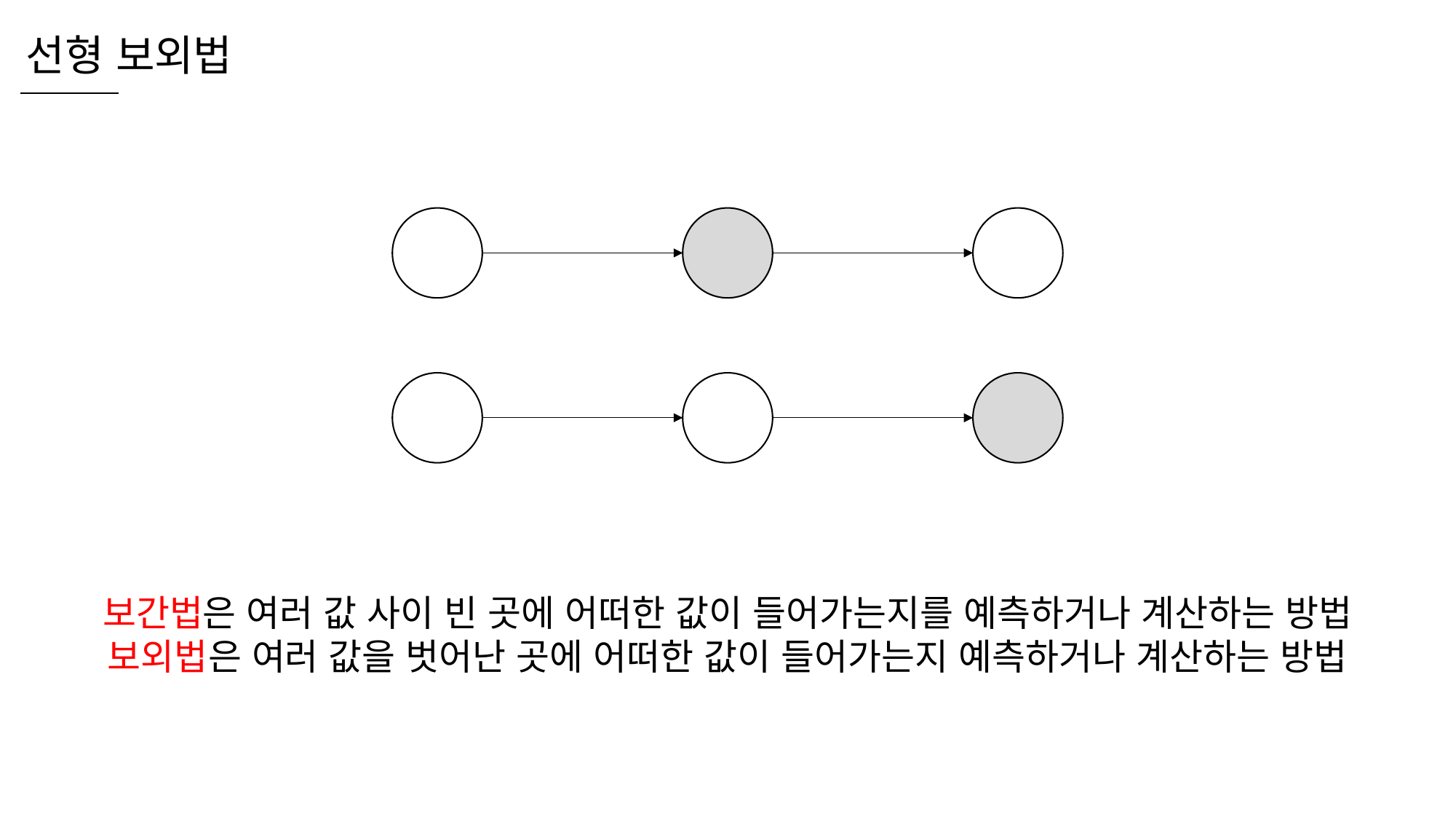

선형 보외법

보간법은 여러 값 사이 빈 곳에 어떠한 값이 들어가는지를 예측하거나 계산하는 방법
보외법은 여러 값을 벗어난 곳에 어떠한 값이 들어가는지 예측하거나 계산하는 방법